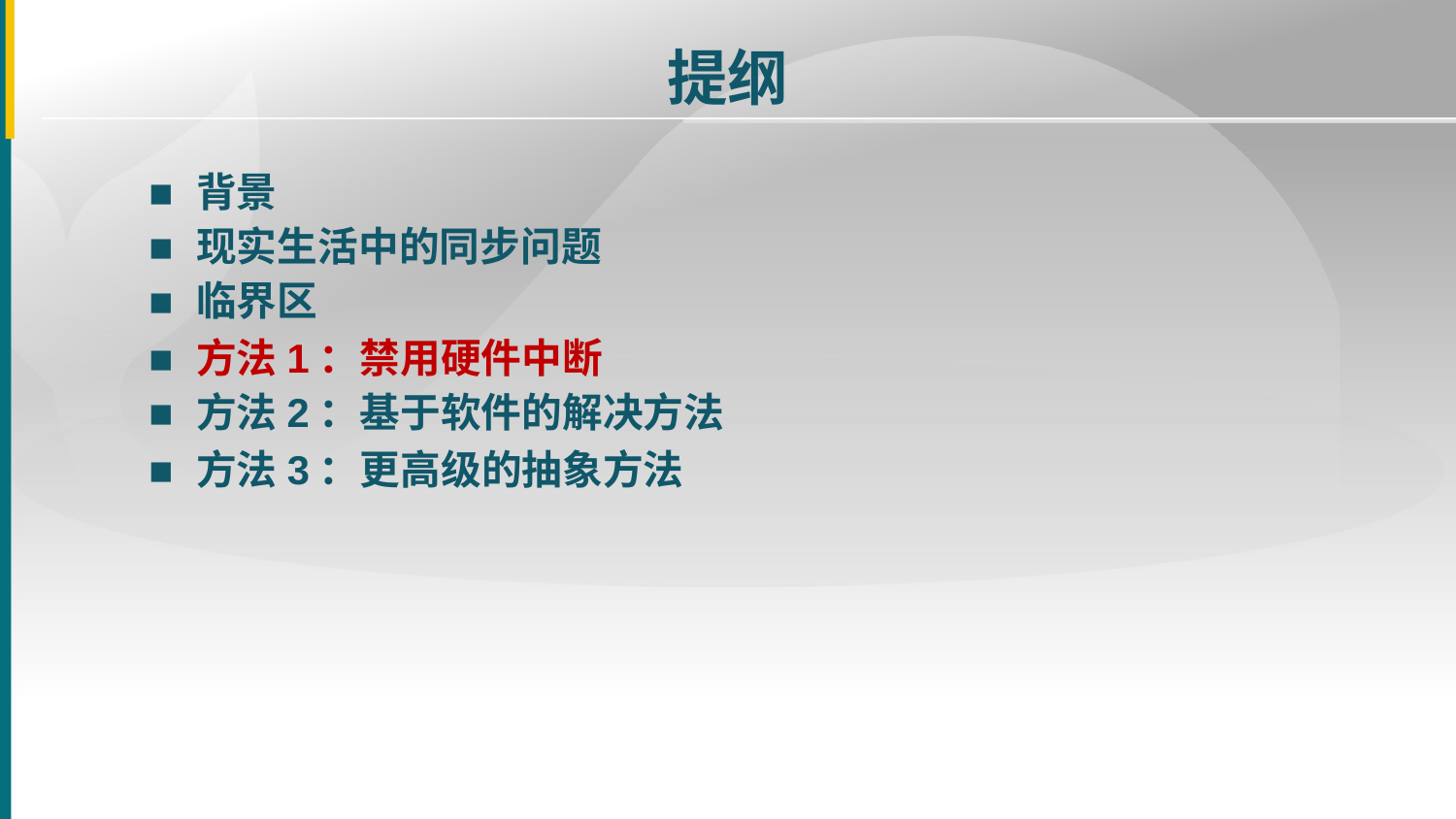

提纲
■
背景
■
现实生活中的同步问题
■
临界区
■
方法1：禁用硬件中断
■
方法2：基于软件的解决方法
■
方法3：更高级的抽象方法